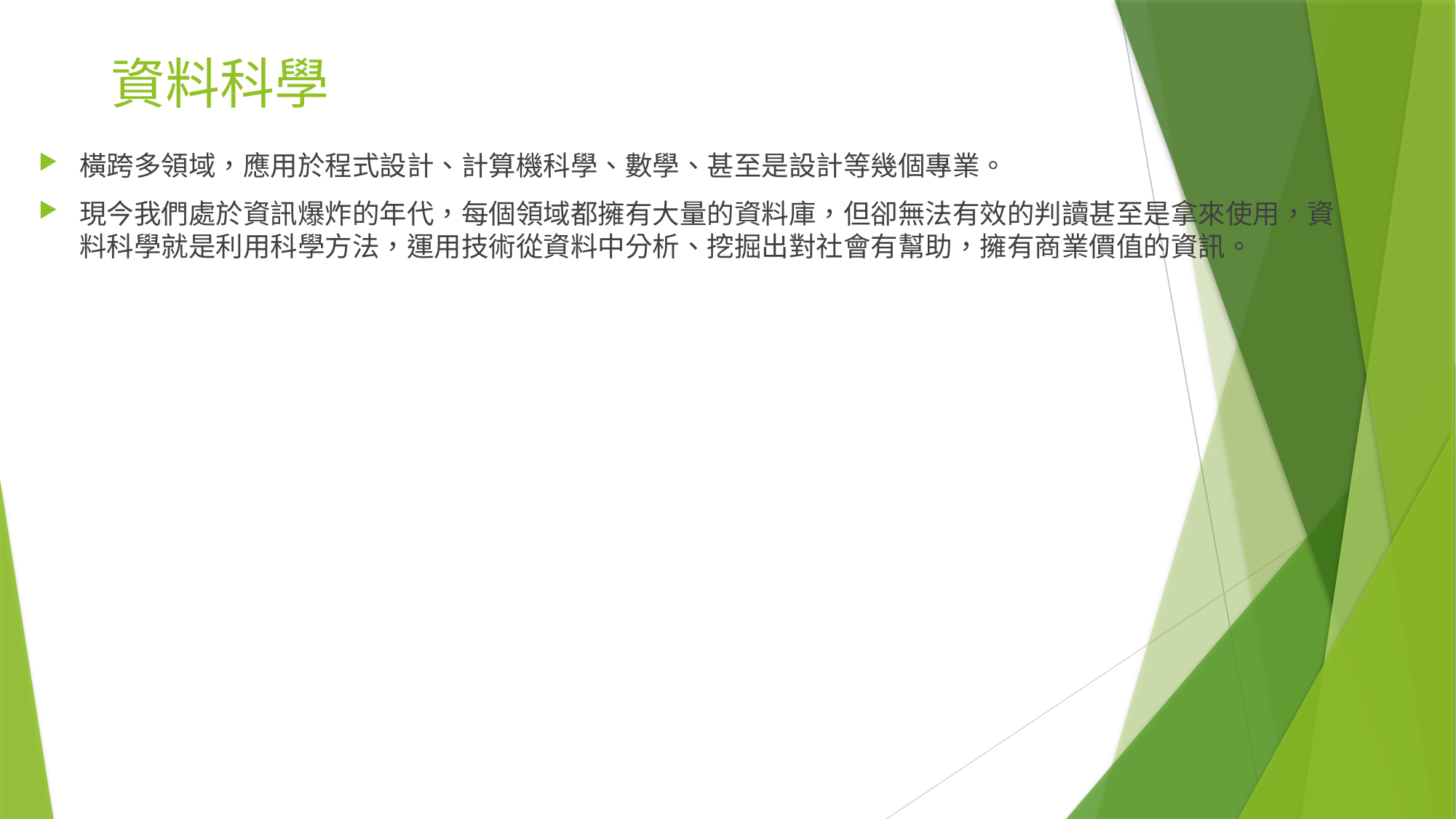

# 資料科學
橫跨多領域，應用於程式設計、計算機科學、數學、甚至是設計等幾個專業。
現今我們處於資訊爆炸的年代，每個領域都擁有大量的資料庫，但卻無法有效的判讀甚至是拿來使用，資料科學就是利用科學方法，運用技術從資料中分析、挖掘出對社會有幫助，擁有商業價值的資訊。